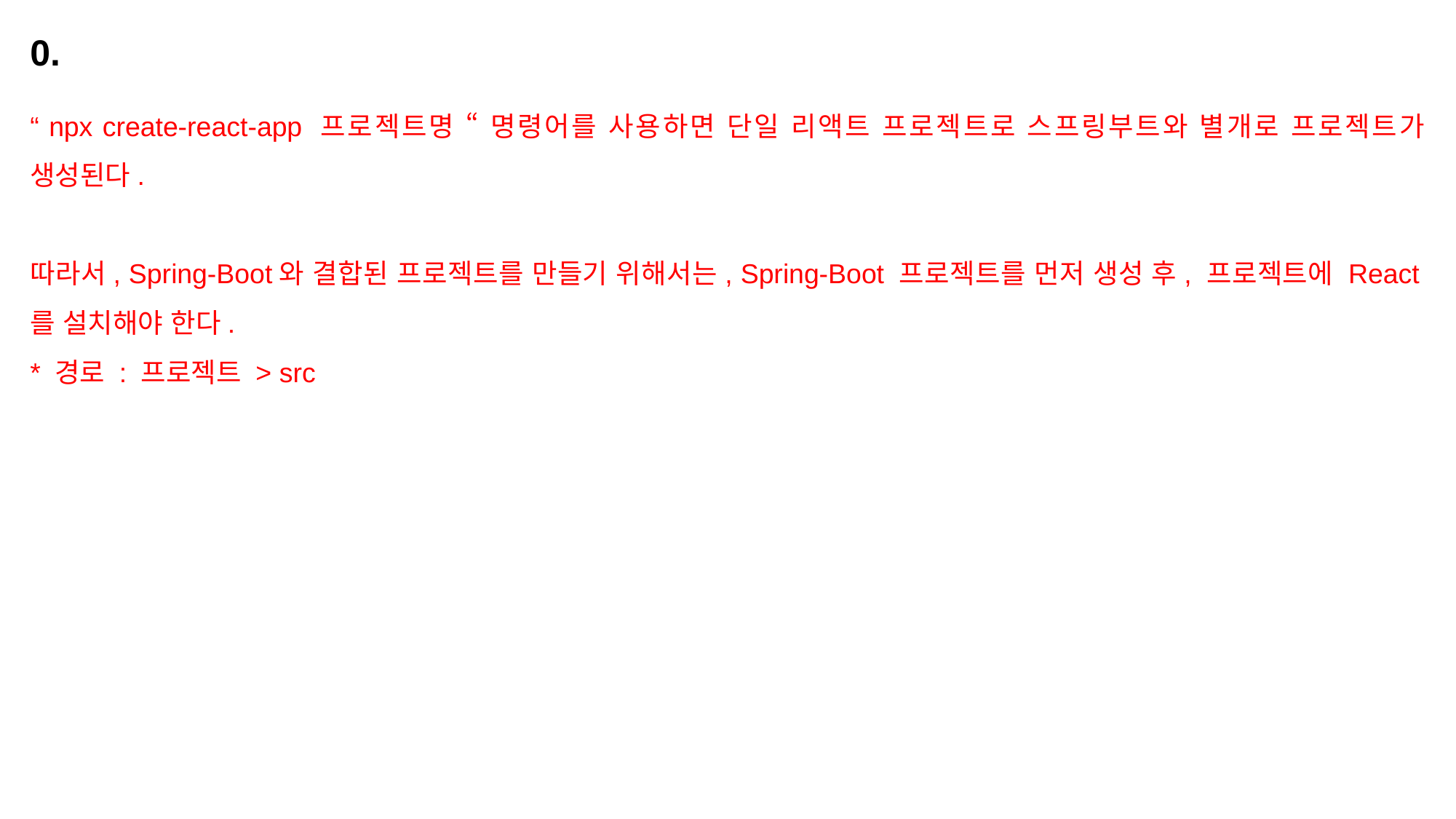

0.
“ npx create-react-app 프로젝트명 “ 명령어를 사용하면 단일 리액트 프로젝트로 스프링부트와 별개로 프로젝트가 생성된다.

따라서, Spring-Boot와 결합된 프로젝트를 만들기 위해서는, Spring-Boot 프로젝트를 먼저 생성 후, 프로젝트에 React를 설치해야 한다.
* 경로 : 프로젝트 > src